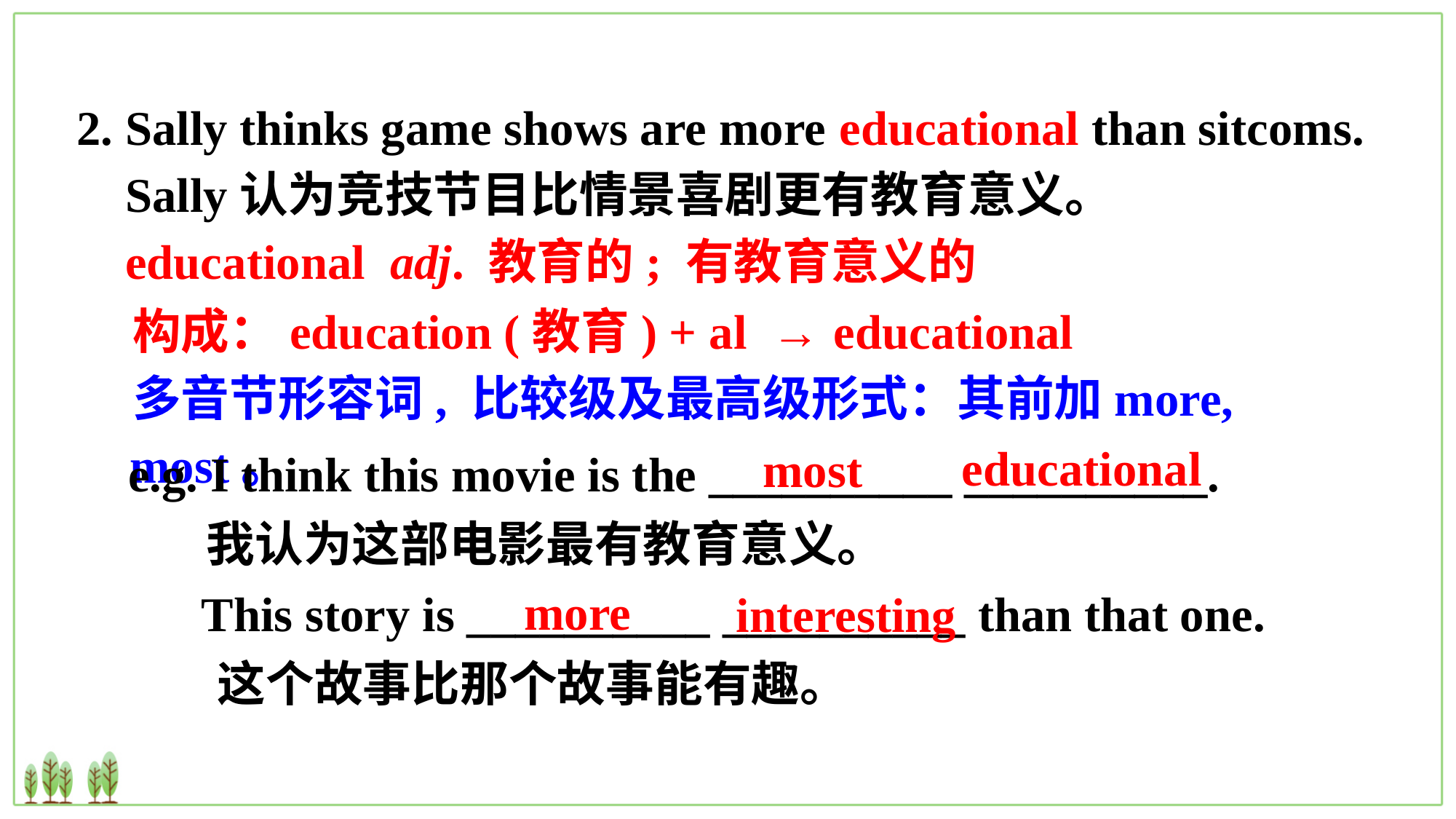

2. Sally thinks game shows are more educational than sitcoms.
    Sally认为竞技节目比情景喜剧更有教育意义。
    educational  adj. 教育的; 有教育意义的
    构成：education (教育) + al  → educational
    多音节形容词, 比较级及最高级形式：其前加more, most。

e.g. I think this movie is the __________ __________.
      我认为这部电影最有教育意义。
      This story is __________ __________ than that one.
       这个故事比那个故事能有趣。
educational
most
more
interesting